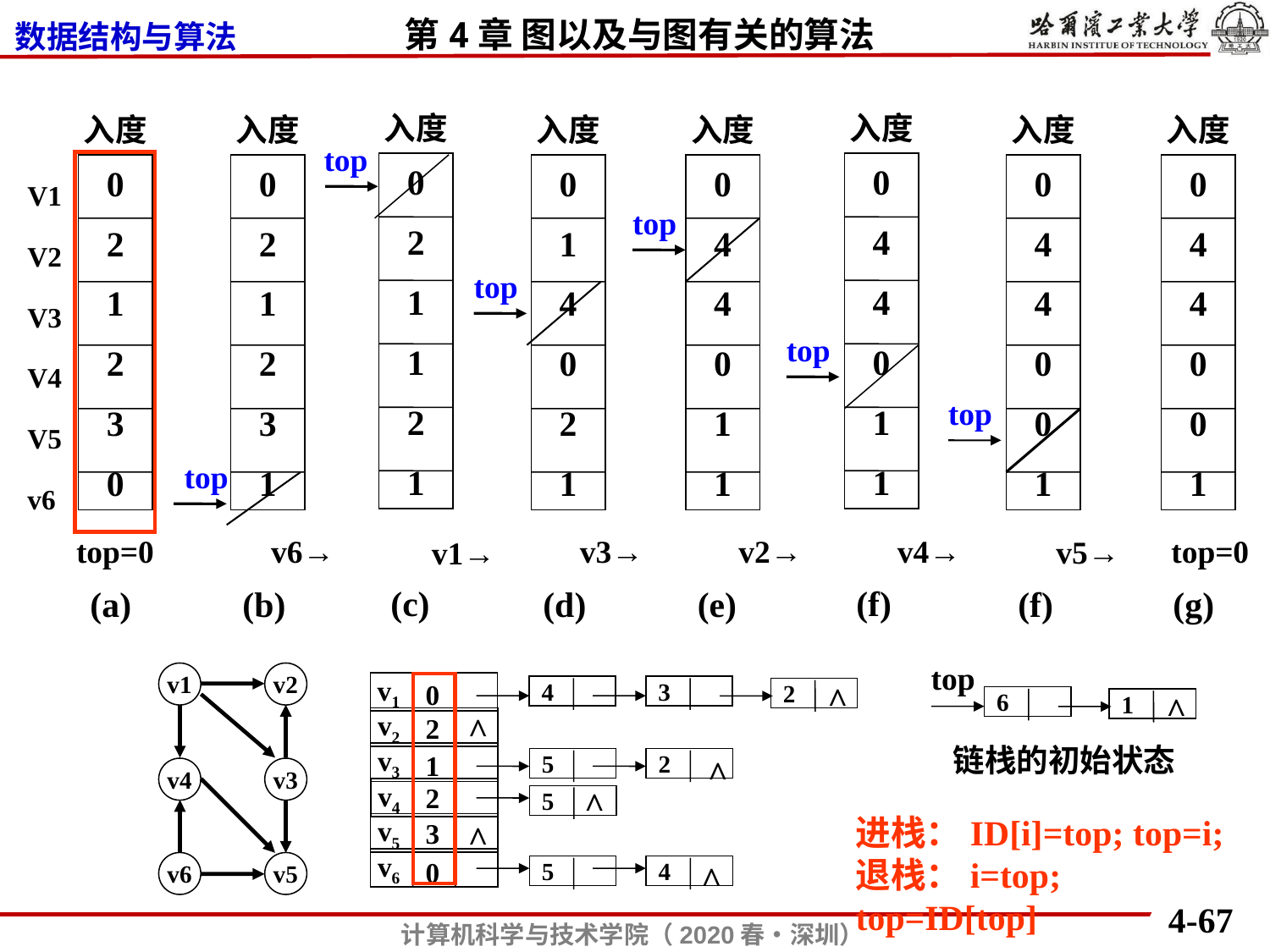

入度
入度
入度
入度
入度
入度
入度
入度
top
0
2
1
1
2
1
0
4
4
0
1
1
0
2
1
2
3
0
0
2
1
2
3
1

0
1
4
0
2
1
0
4
4
0
1
1
0
4
4
0
0
1
0
4
4
0
0
1
V1

V2

V3

V4

V5

v6

top

top

top

top

top

top=0
v6→
v3→
v2→
v4→
top=0
v5→
v1→
(c)
(f)
(a)
(b)
(d)
(e)
(f)
(g)

top
^
  6

  1

v1
v2

v4
v3

v6
v5

0
^
 v1

  4

  3

  2

^
2
 v2

1
 v3
^

  5

  2

2
^
 v4

  5

3
^
 v5

0
 v6

^

  5

  4

链栈的初始状态
进栈：ID[i]=top; top=i;
退栈：i=top; top=ID[top]